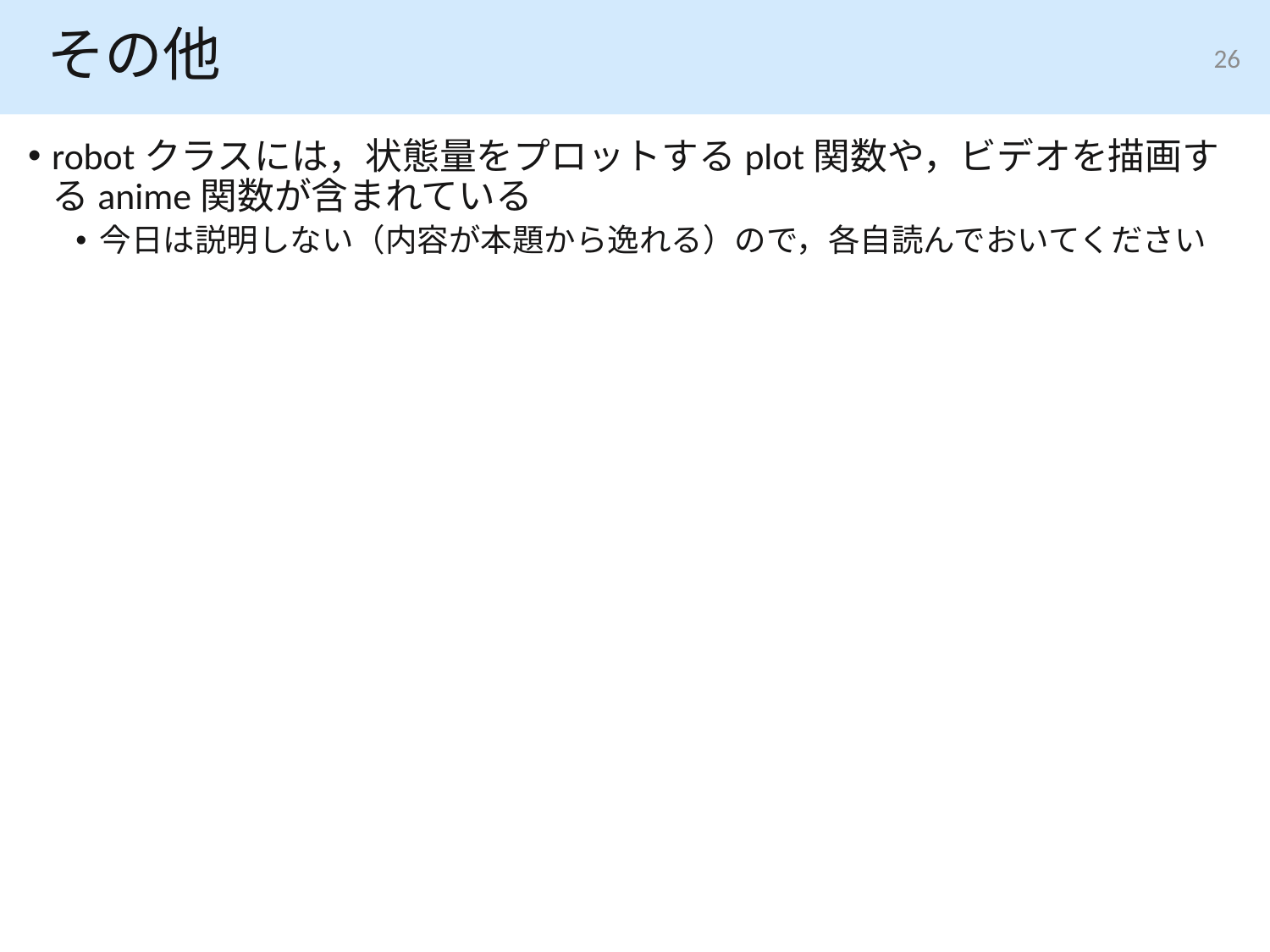

# その他
26
robotクラスには，状態量をプロットするplot関数や，ビデオを描画するanime関数が含まれている
今日は説明しない（内容が本題から逸れる）ので，各自読んでおいてください